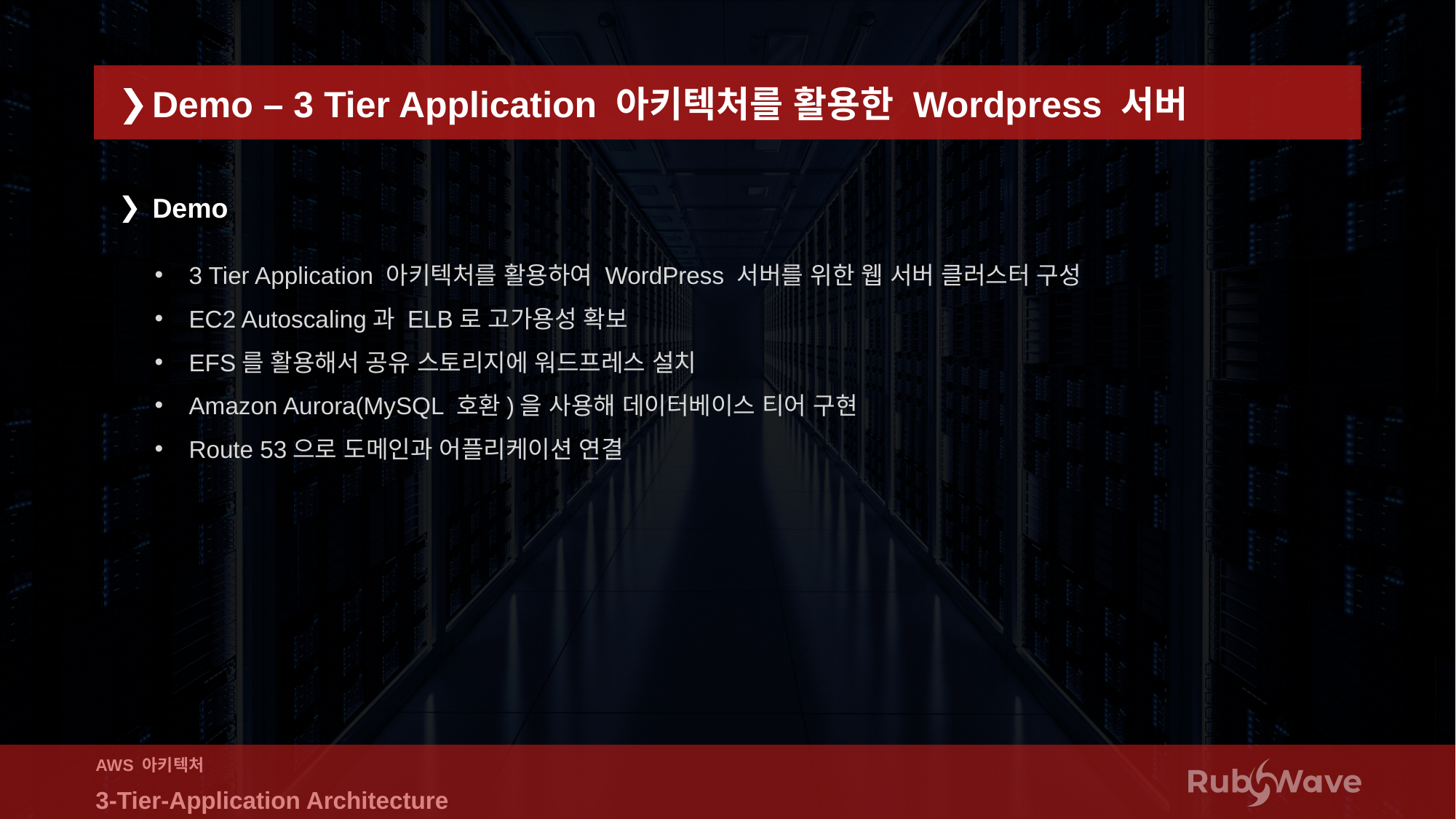

# Demo – 3 Tier Application 아키텍처를 활용한 Wordpress 서버
Demo
3 Tier Application 아키텍처를 활용하여 WordPress 서버를 위한 웹 서버 클러스터 구성
EC2 Autoscaling과 ELB로 고가용성 확보
EFS를 활용해서 공유 스토리지에 워드프레스 설치
Amazon Aurora(MySQL 호환)을 사용해 데이터베이스 티어 구현
Route 53으로 도메인과 어플리케이션 연결